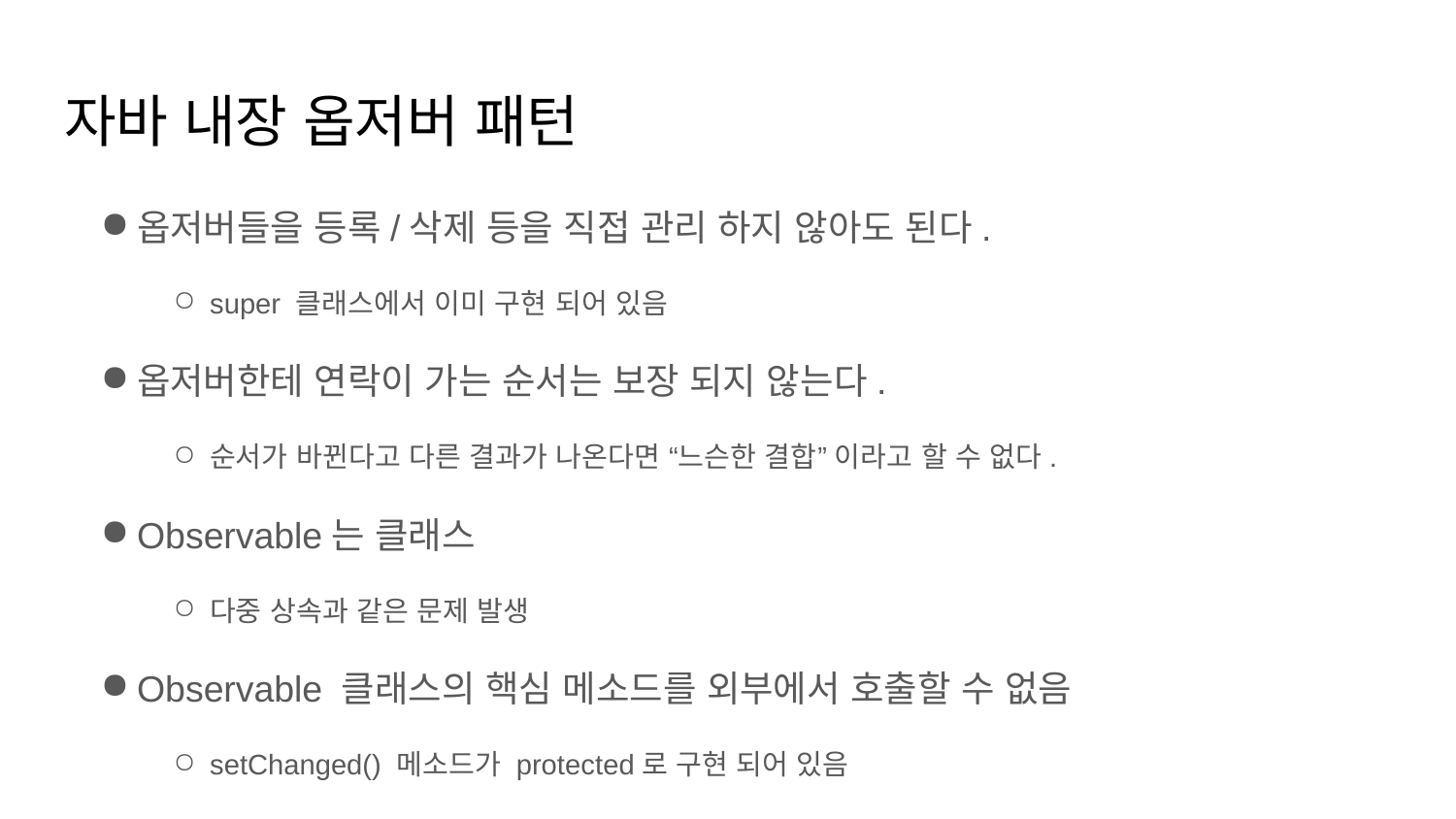

# 자바 내장 옵저버 패턴
옵저버들을 등록/삭제 등을 직접 관리 하지 않아도 된다.
super 클래스에서 이미 구현 되어 있음
옵저버한테 연락이 가는 순서는 보장 되지 않는다.
순서가 바뀐다고 다른 결과가 나온다면 “느슨한 결합” 이라고 할 수 없다.
Observable는 클래스
다중 상속과 같은 문제 발생
Observable 클래스의 핵심 메소드를 외부에서 호출할 수 없음
setChanged() 메소드가 protected로 구현 되어 있음